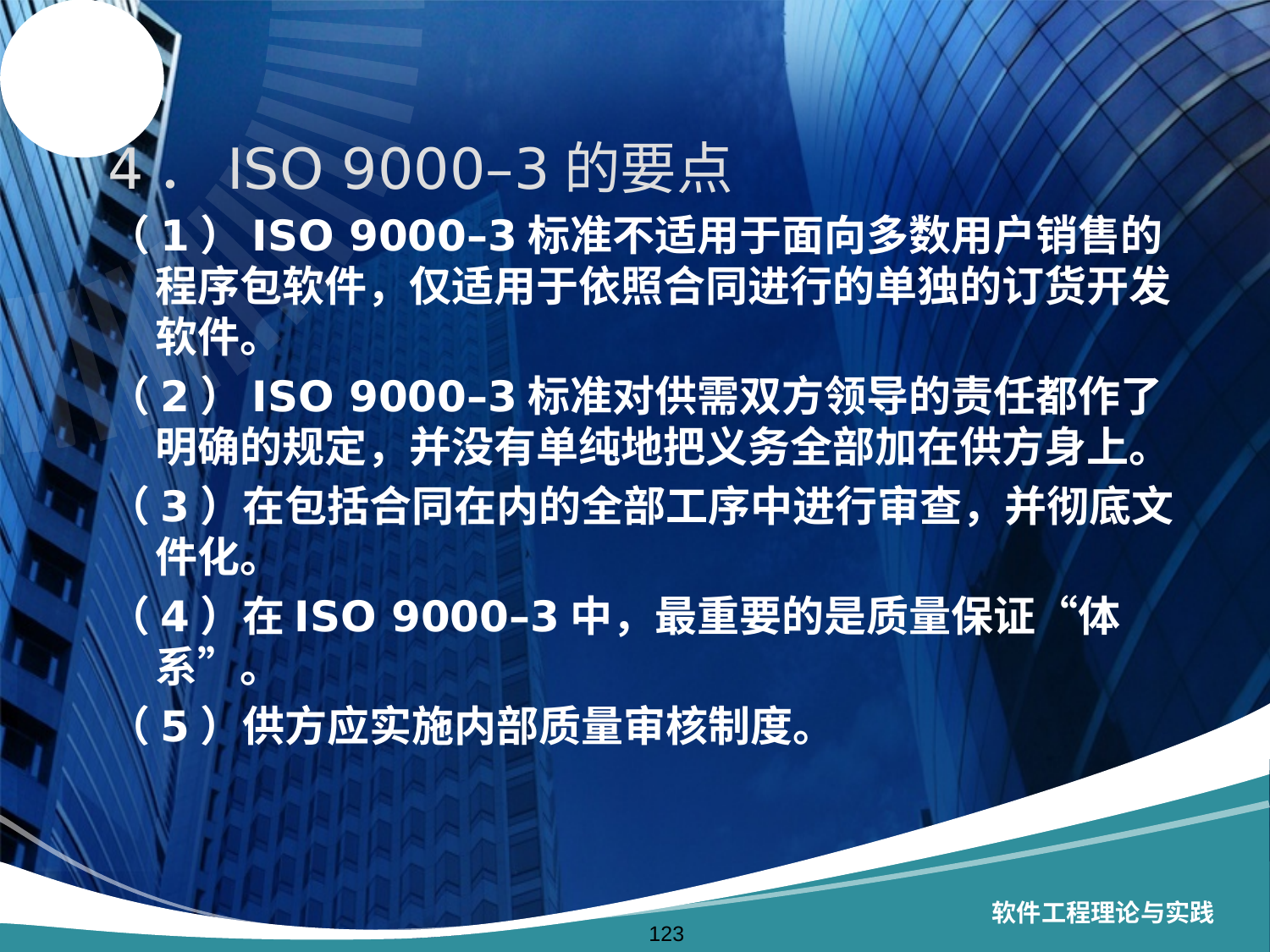

4．ISO 9000–3的要点
（1）ISO 9000–3标准不适用于面向多数用户销售的程序包软件，仅适用于依照合同进行的单独的订货开发软件。
（2）ISO 9000–3标准对供需双方领导的责任都作了明确的规定，并没有单纯地把义务全部加在供方身上。
（3）在包括合同在内的全部工序中进行审查，并彻底文件化。
（4）在ISO 9000–3中，最重要的是质量保证“体系”。
（5）供方应实施内部质量审核制度。
软件工程理论与实践
123